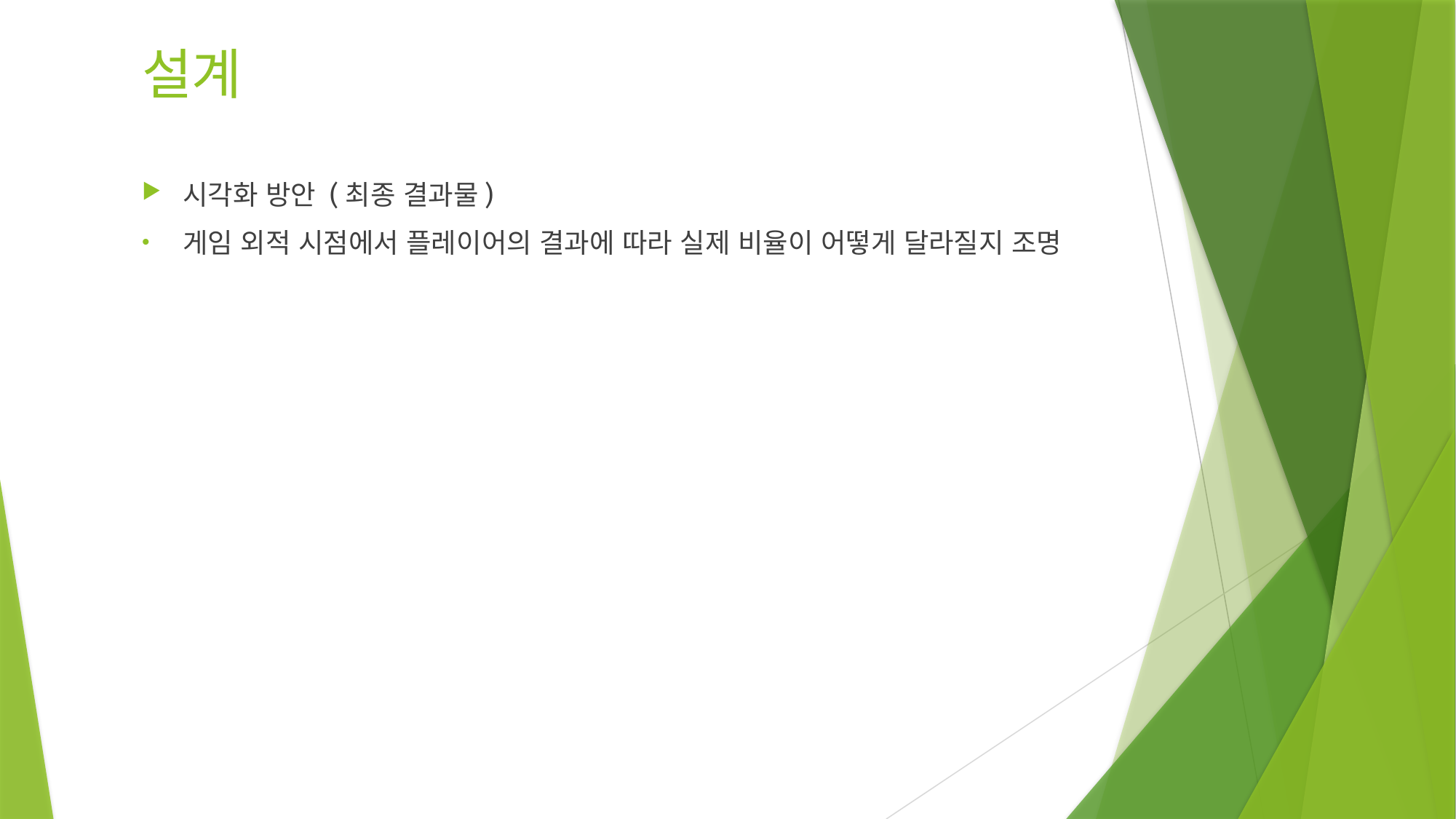

# 설계
시각화 방안 (최종 결과물)
게임 외적 시점에서 플레이어의 결과에 따라 실제 비율이 어떻게 달라질지 조명